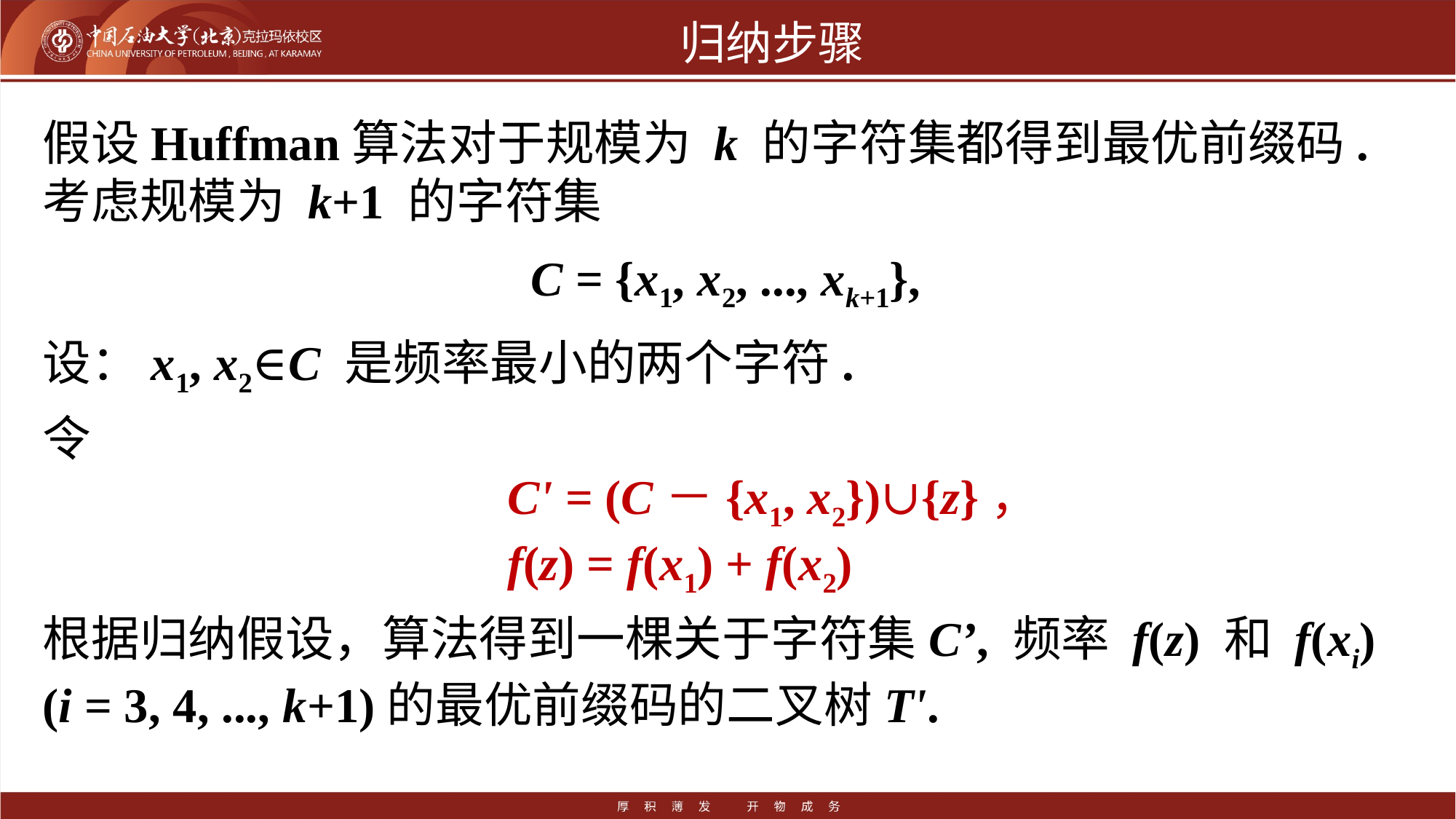

# 归纳步骤
假设Huffman算法对于规模为 k 的字符集都得到最优前缀码. 考虑规模为 k+1 的字符集
C = {x1, x2, ..., xk+1},
设：x1, x2∈C 是频率最小的两个字符.
令
C' = (C－{x1, x2})∪{z}，
f(z) = f(x1) + f(x2)
根据归纳假设，算法得到一棵关于字符集C’, 频率 f(z) 和 f(xi) (i = 3, 4, ..., k+1)的最优前缀码的二叉树T'.